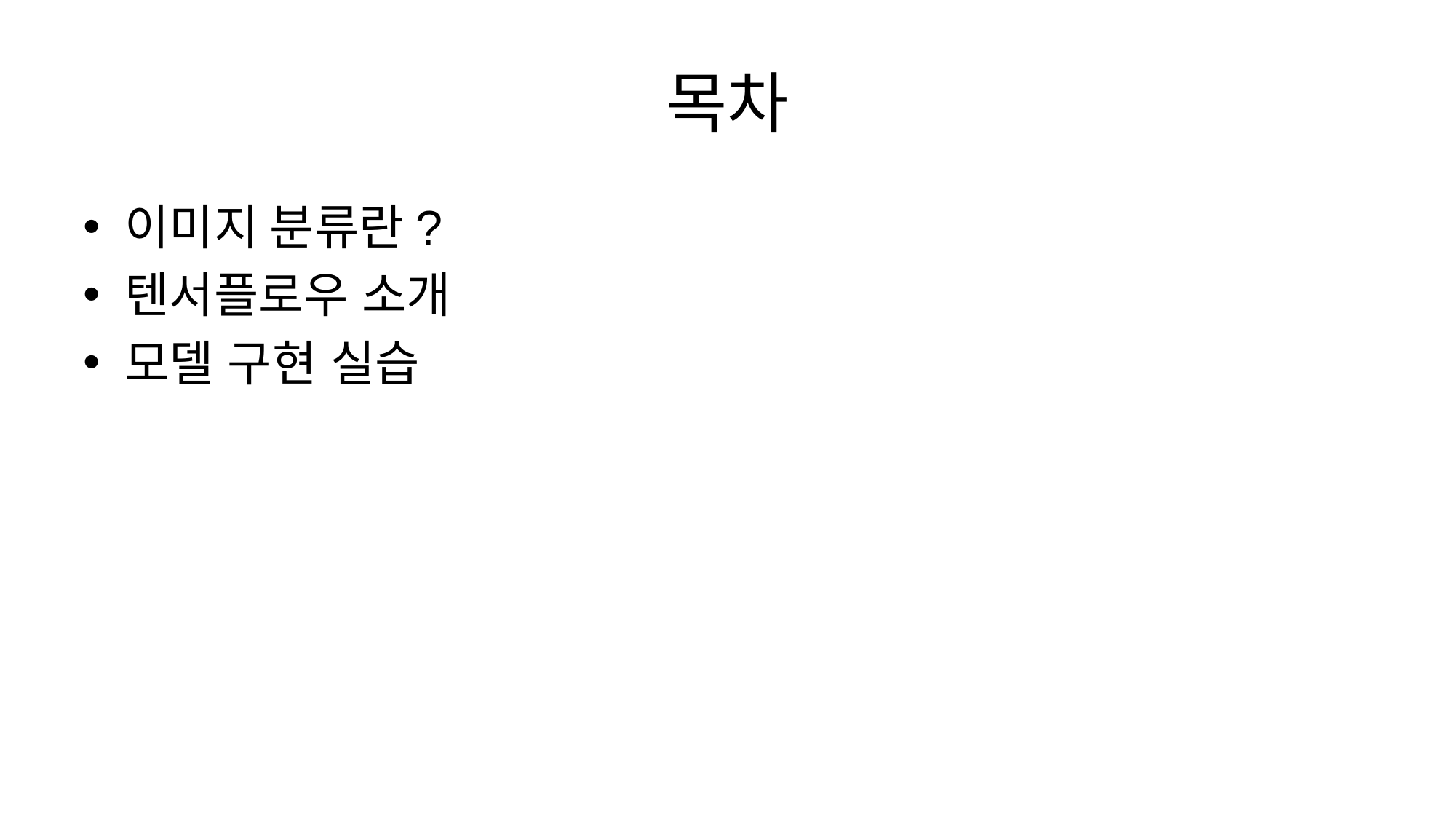

# 목차
이미지 분류란?
텐서플로우 소개
모델 구현 실습